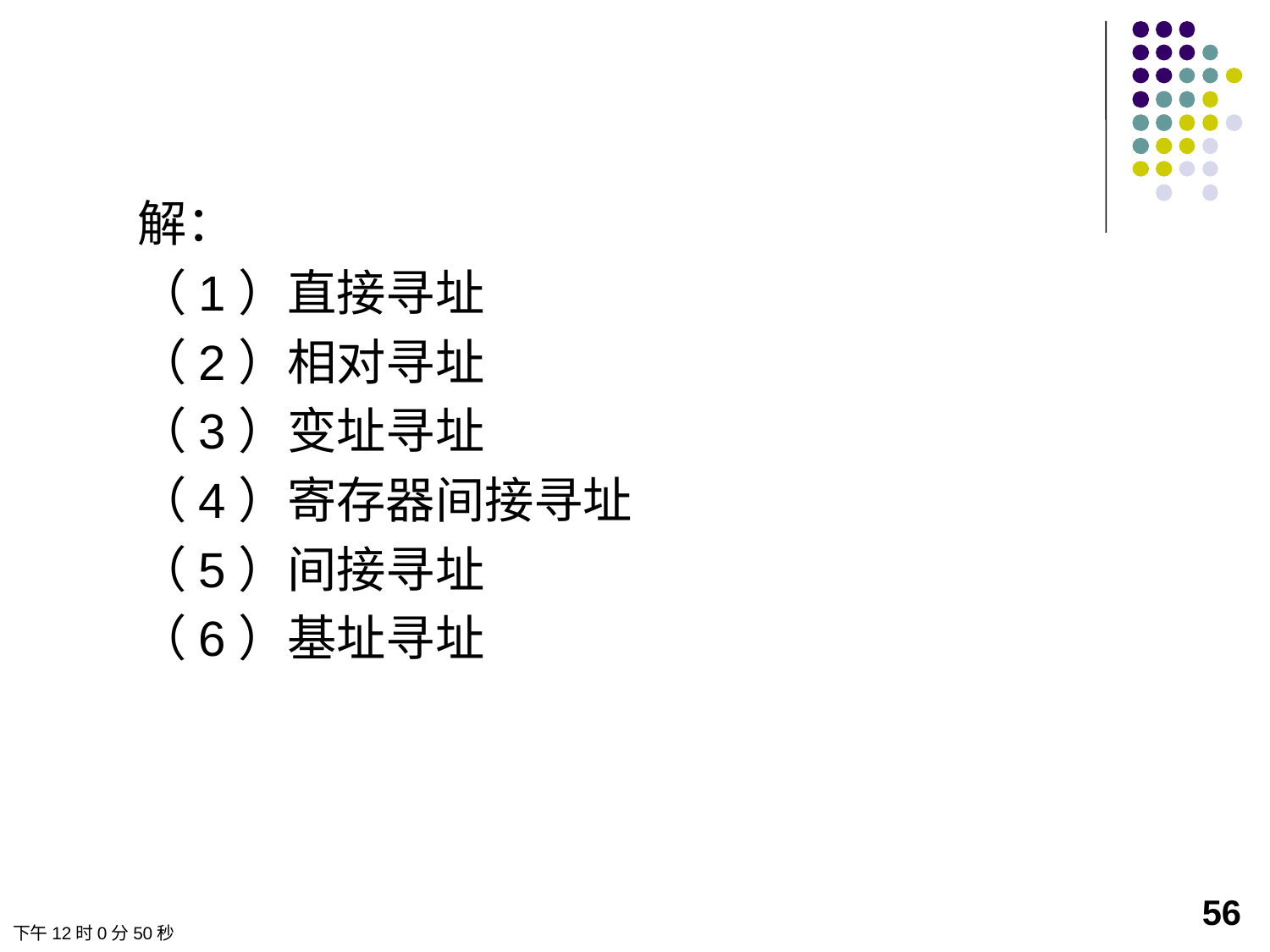

解：
（1）直接寻址
（2）相对寻址
（3）变址寻址
（4）寄存器间接寻址
（5）间接寻址
（6）基址寻址
56
下午12时0分50秒